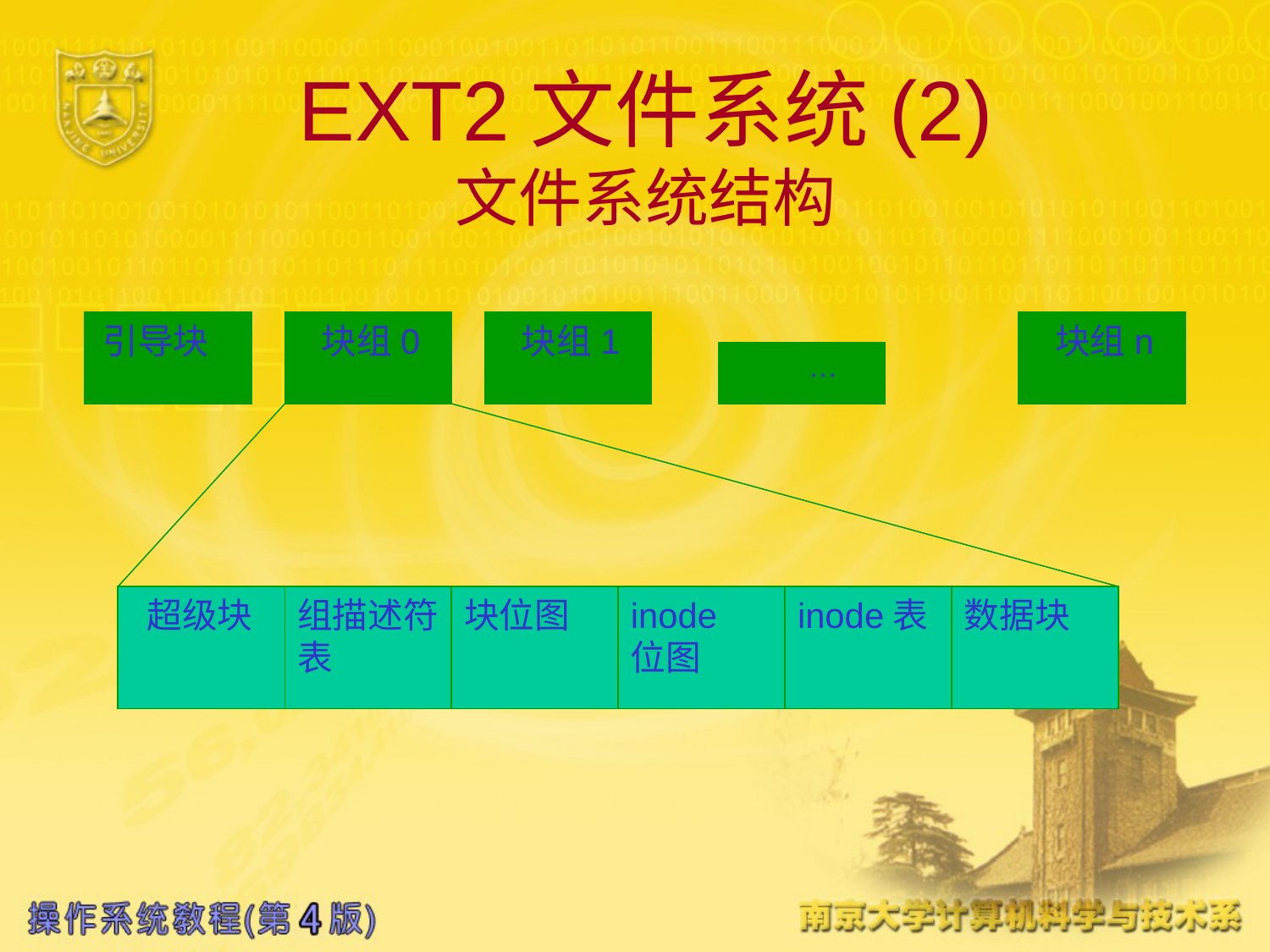

# EXT2文件系统(2) 文件系统结构
 引导块
  块组0
  块组1
  块组n
          …

 超级块
组描述符表
块位图
inode
位图
inode表
数据块